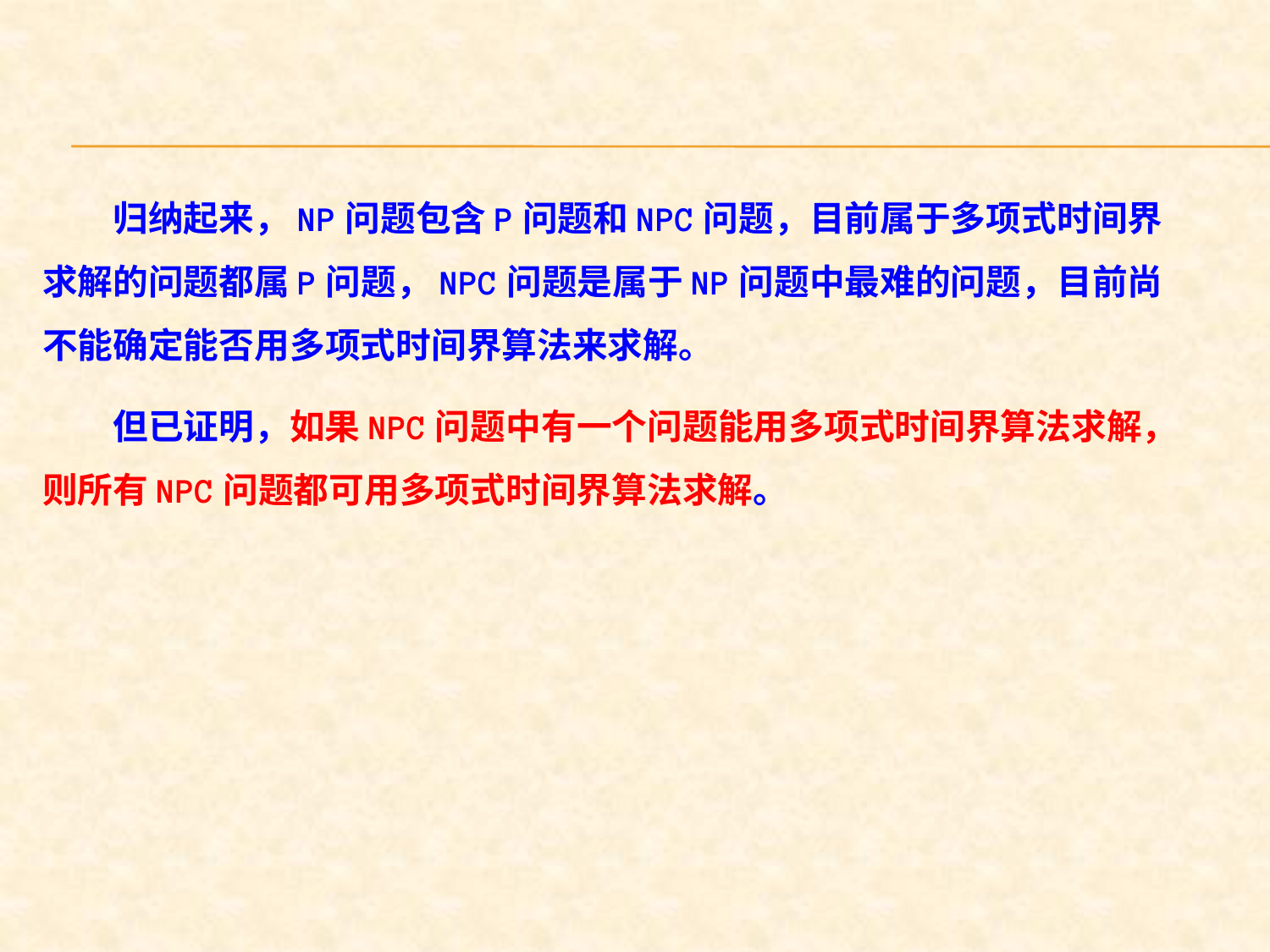

归纳起来，NP问题包含P问题和NPC问题，目前属于多项式时间界求解的问题都属P问题，NPC问题是属于NP问题中最难的问题，目前尚不能确定能否用多项式时间界算法来求解。
　　但已证明，如果NPC问题中有一个问题能用多项式时间界算法求解，则所有NPC问题都可用多项式时间界算法求解。